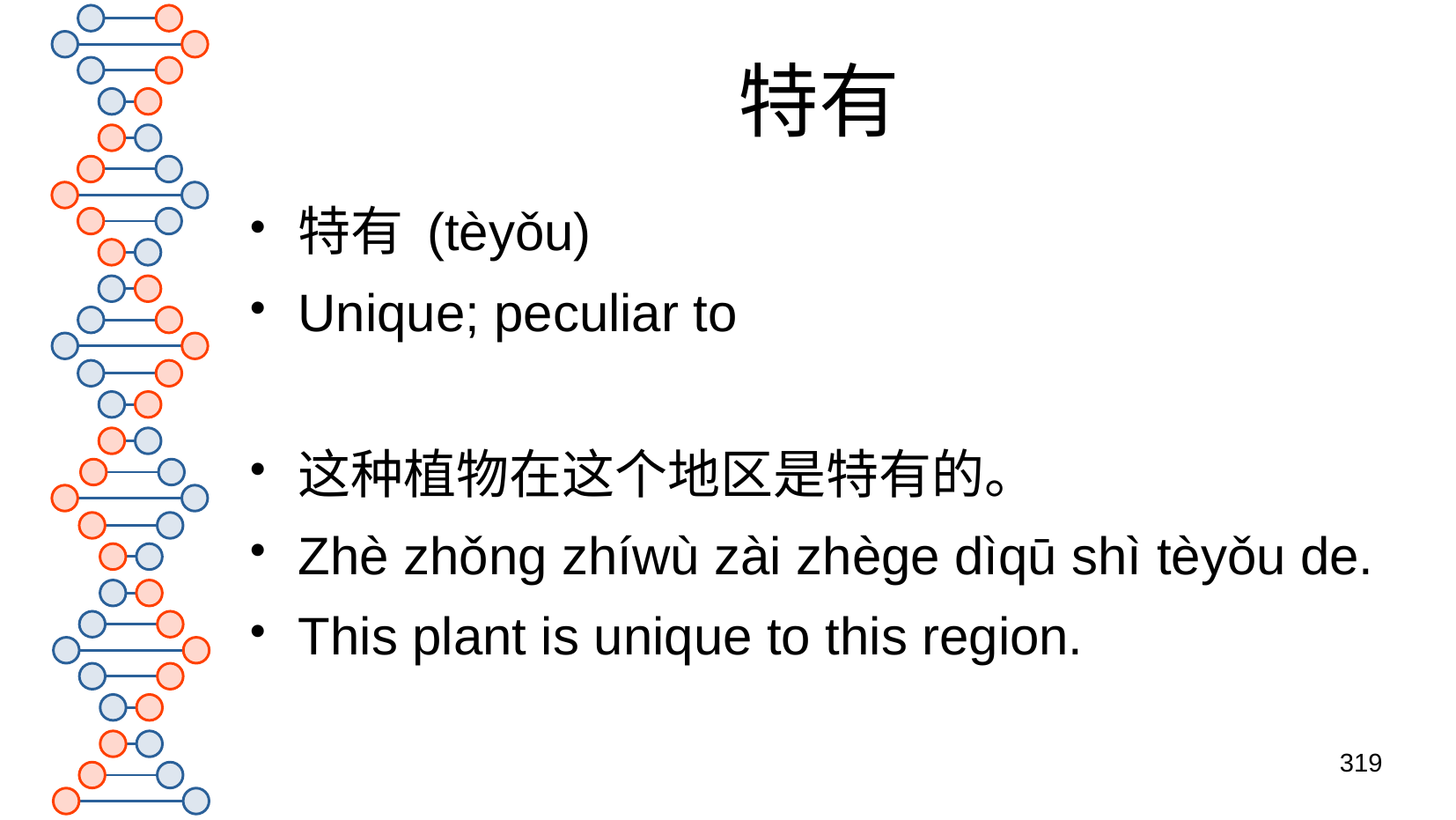

# 特有
特有 (tèyǒu)
Unique; peculiar to

这种植物在这个地区是特有的。
Zhè zhǒng zhíwù zài zhège dìqū shì tèyǒu de.
This plant is unique to this region.

319